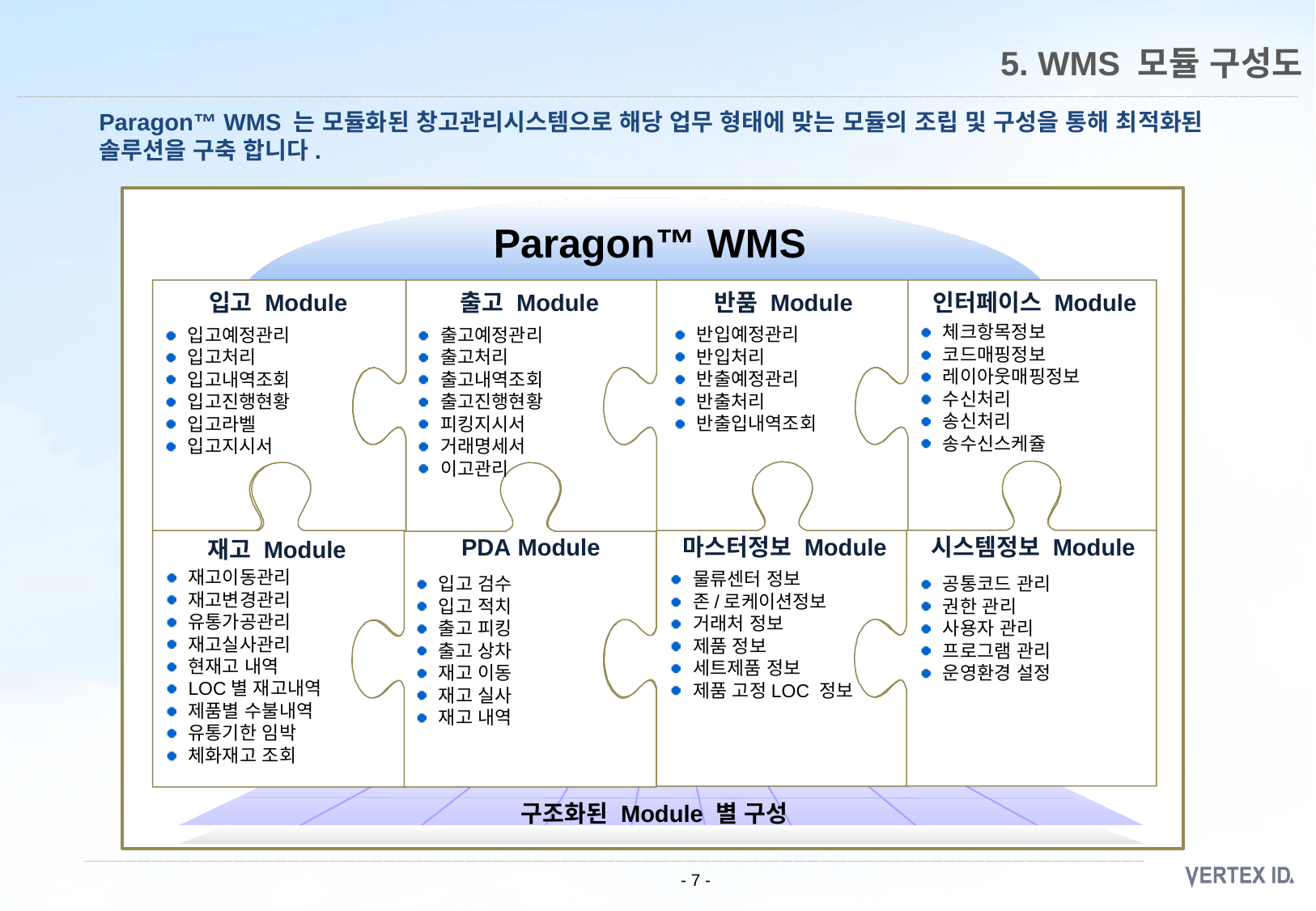

# 5. WMS 모듈 구성도
Paragon™ WMS 는 모듈화된 창고관리시스템으로 해당 업무 형태에 맞는 모듈의 조립 및 구성을 통해 최적화된 솔루션을 구축 합니다.

Paragon™ WMS

출고 Module
반품 Module
인터페이스 Module
입고 Module
반입예정관리
반입처리
반출예정관리
반출처리
반출입내역조회
체크항목정보
코드매핑정보
레이아웃매핑정보
수신처리
송신처리
송수신스케쥴
입고예정관리
입고처리
입고내역조회
입고진행현황
입고라벨
입고지시서
출고예정관리
출고처리
출고내역조회
출고진행현황
피킹지시서
거래명세서
이고관리
PDA Module
마스터정보 Module
시스템정보 Module
재고 Module
재고이동관리
재고변경관리
유통가공관리
재고실사관리
현재고 내역
LOC별 재고내역
제품별 수불내역
유통기한 임박
체화재고 조회
물류센터 정보
존/로케이션정보
거래처 정보
제품 정보
세트제품 정보
제품 고정LOC 정보
입고 검수
입고 적치
출고 피킹
출고 상차
재고 이동
재고 실사
재고 내역
공통코드 관리
권한 관리
사용자 관리
프로그램 관리
운영환경 설정

구조화된 Module 별 구성